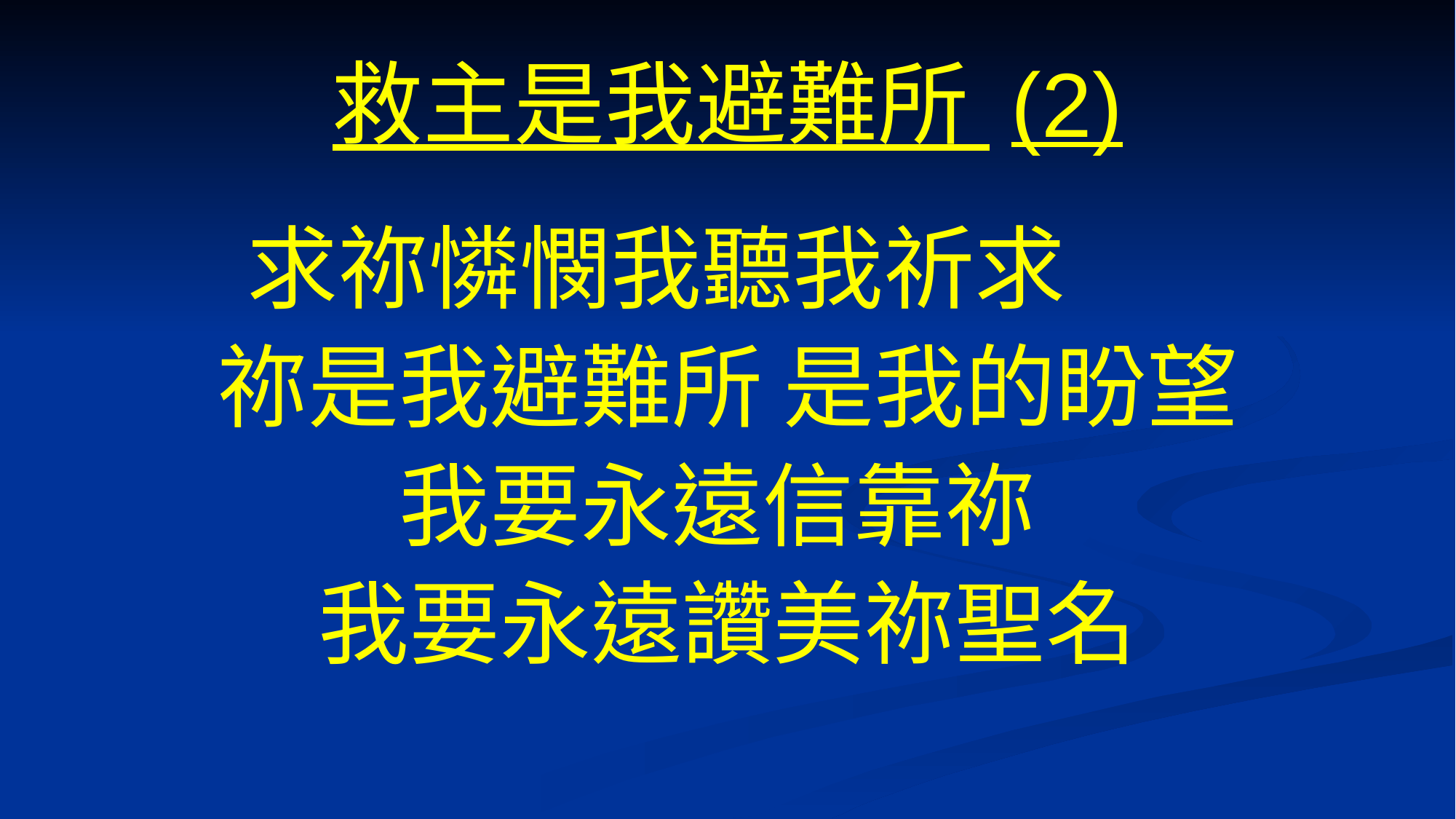

# 救主是我避難所 (2)
求祢憐憫我聽我祈求
祢是我避難所 是我的盼望
我要永遠信靠祢
我要永遠讚美祢聖名